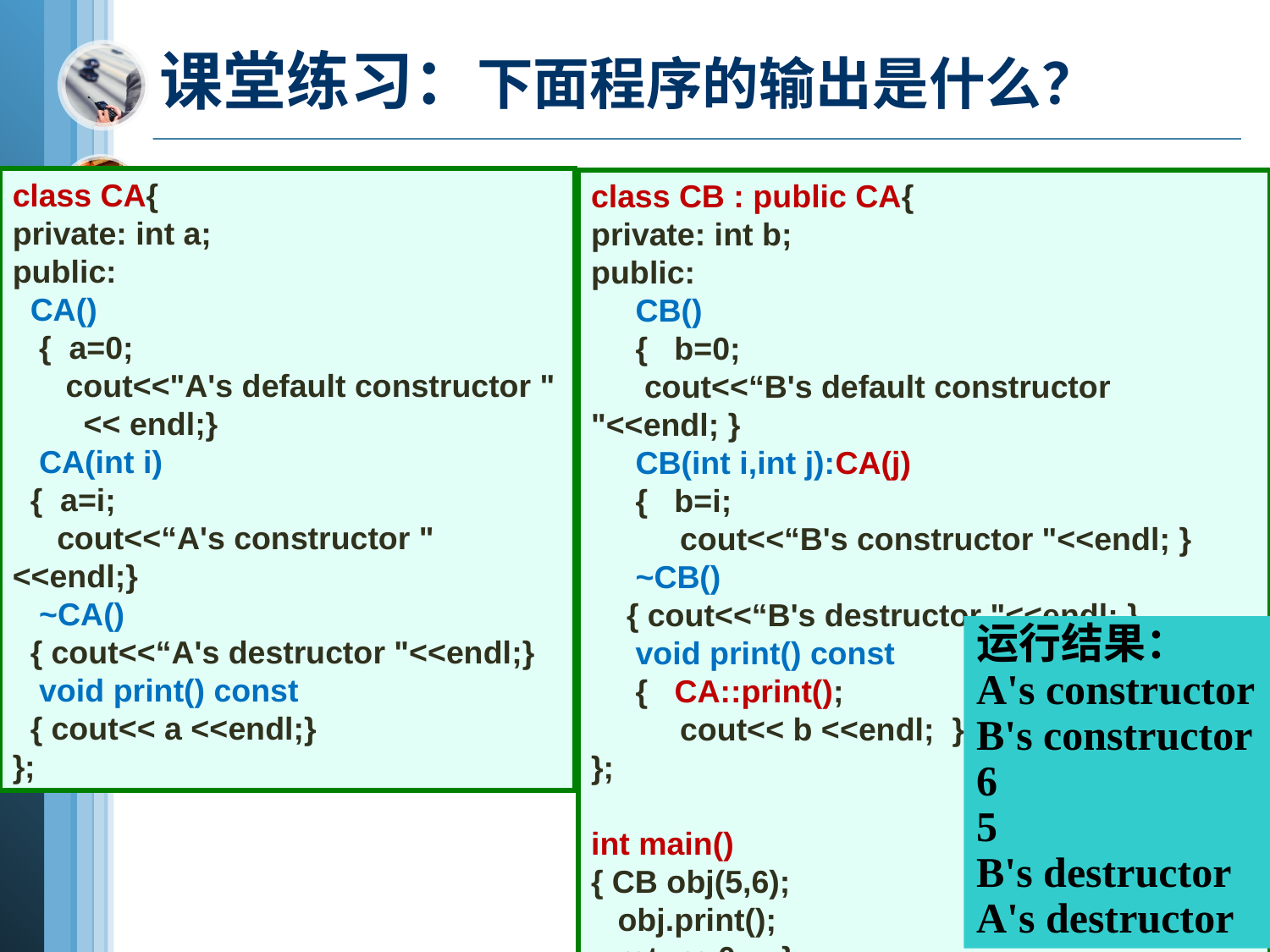

# 课堂练习：下面程序的输出是什么？
class CA{
private: int a;
public:
  CA()
   {  a=0;
      cout<<"A's default constructor "
        << endl;}
   CA(int i)
  {  a=i;
     cout<<“A's constructor " <<endl;}
   ~CA()
  { cout<<“A's destructor "<<endl;}
   void print() const
  { cout<< a <<endl;}
};
class CB : public CA{
private: int b;
public:
     CB()
     {   b=0;
      cout<<“B's default constructor "<<endl; }
     CB(int i,int j):CA(j)
     {   b=i;
          cout<<“B's constructor "<<endl; }
     ~CB()
    { cout<<“B's destructor "<<endl; }
     void print() const
     {   CA::print();
          cout<< b <<endl;  }
};

int main()
{ CB obj(5,6);
   obj.print();
   return 0;    }
运行结果：
A's constructor
B's constructor
6
5
B's destructor
A's destructor